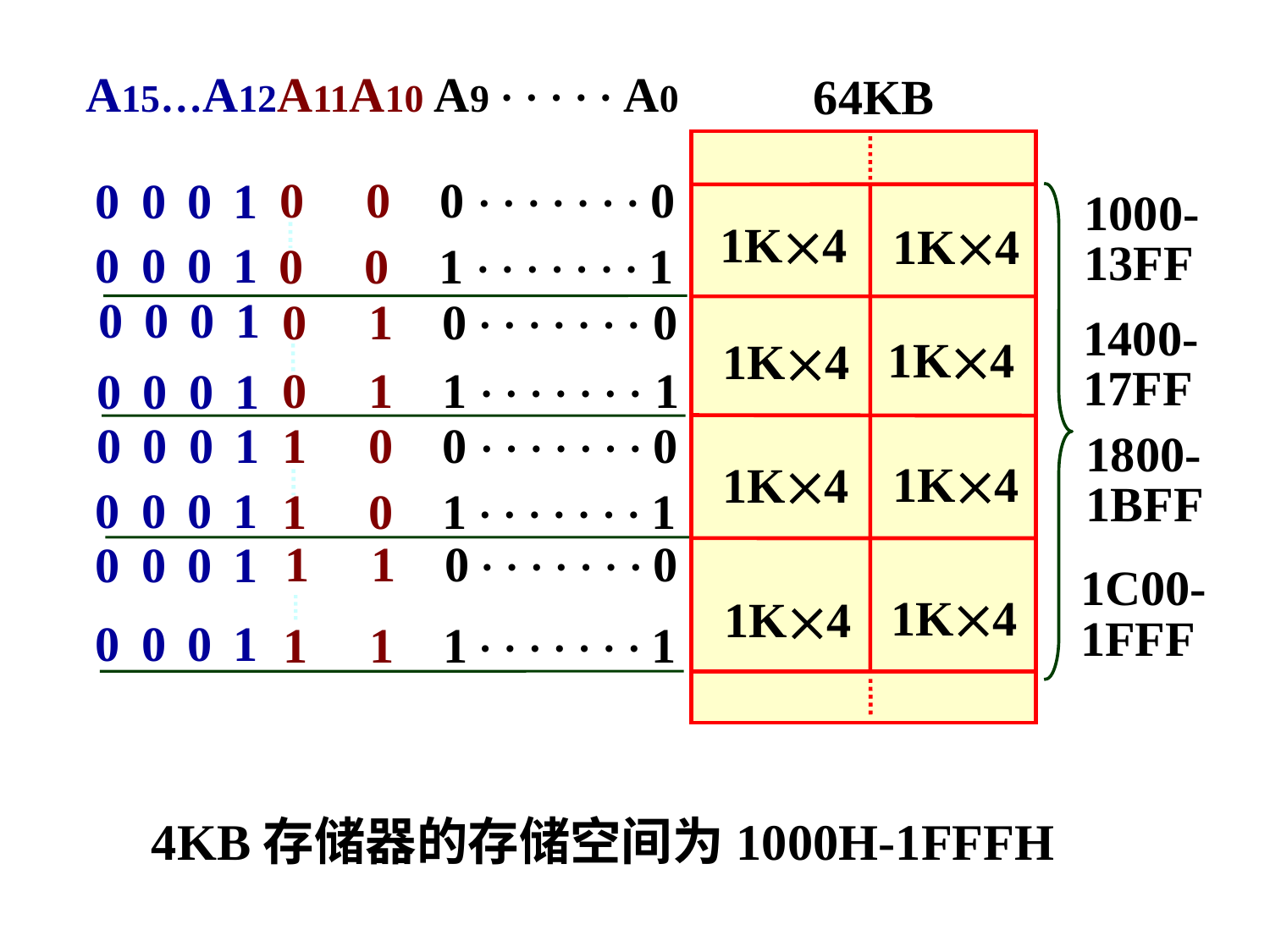

A15…A12A11A10 A9 · · · · · A0
64KB

 0     0    0 · · · · · · · 0

1000- 13FF

1K×4
1K×4

0     0    1 · · · · · · · 1
0     1    0 · · · · · · · 0

1400- 17FF
1K×4
1K×4

0     1    1 · · · · · · · 1
1     0    0 · · · · · · · 0

1800- 1BFF
1K×4
1K×4

1     0    1 · · · · · · · 1
1     1    0 · · · · · · · 0

1C00- 1FFF
1K×4
1K×4

1     1    1 · · · · · · · 1

0  0  0  1
0  0  0  1
0  0  0  1
0  0  0  1
0  0  0  1
0  0  0  1
0  0  0  1
0  0  0  1
4KB存储器的存储空间为1000H-1FFFH